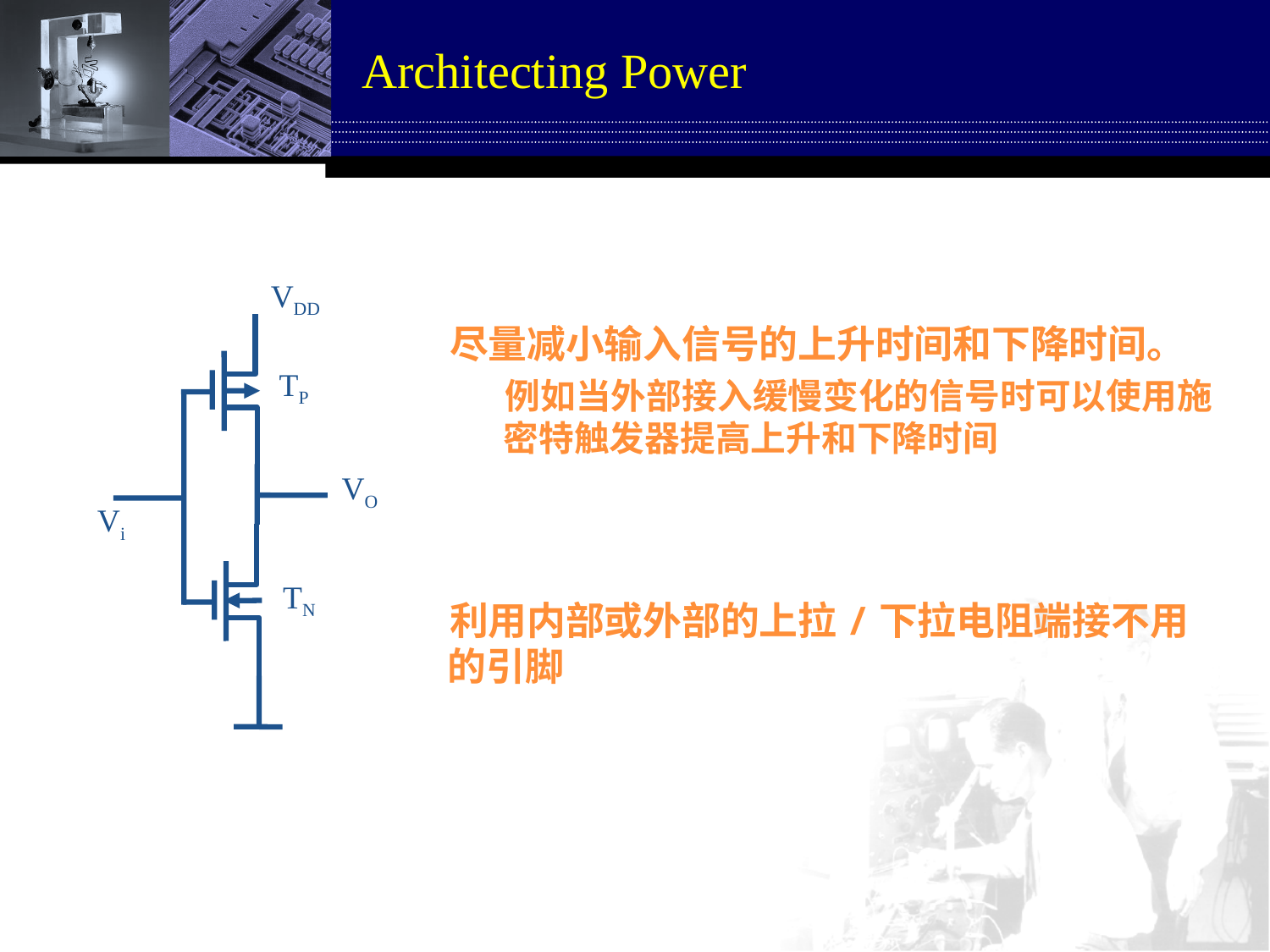

# Architecting Power

VDD

TP

Vi

VO

TN

尽量减小输入信号的上升时间和下降时间。
例如当外部接入缓慢变化的信号时可以使用施密特触发器提高上升和下降时间
利用内部或外部的上拉/下拉电阻端接不用的引脚